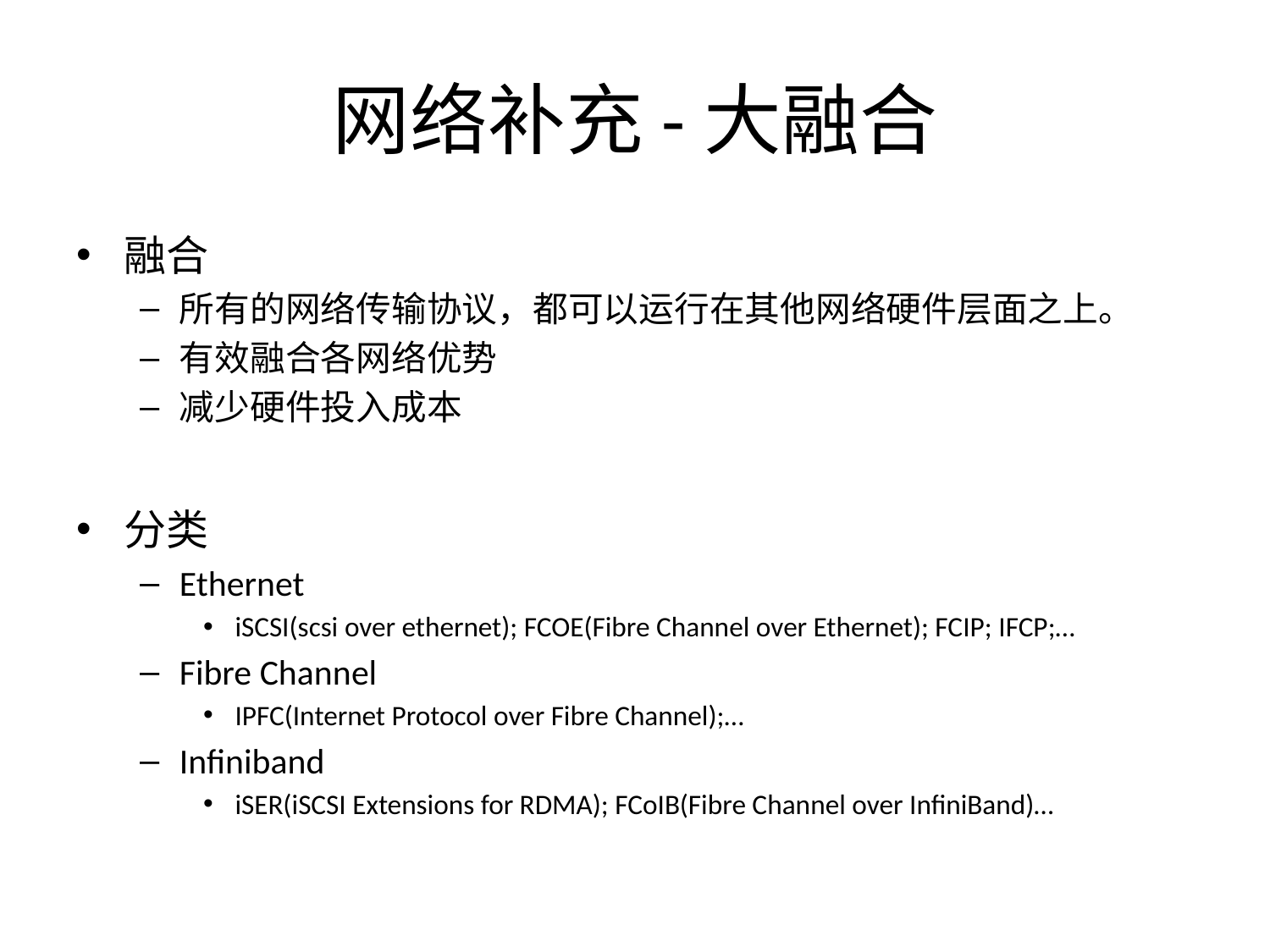

# 网络补充-大融合
融合
所有的网络传输协议，都可以运行在其他网络硬件层面之上。
有效融合各网络优势
减少硬件投入成本

分类
Ethernet
iSCSI(scsi over ethernet); FCOE(Fibre Channel over Ethernet); FCIP; IFCP;…
Fibre Channel
IPFC(Internet Protocol over Fibre Channel);…
Infiniband
iSER(iSCSI Extensions for RDMA); FCoIB(Fibre Channel over InfiniBand)…